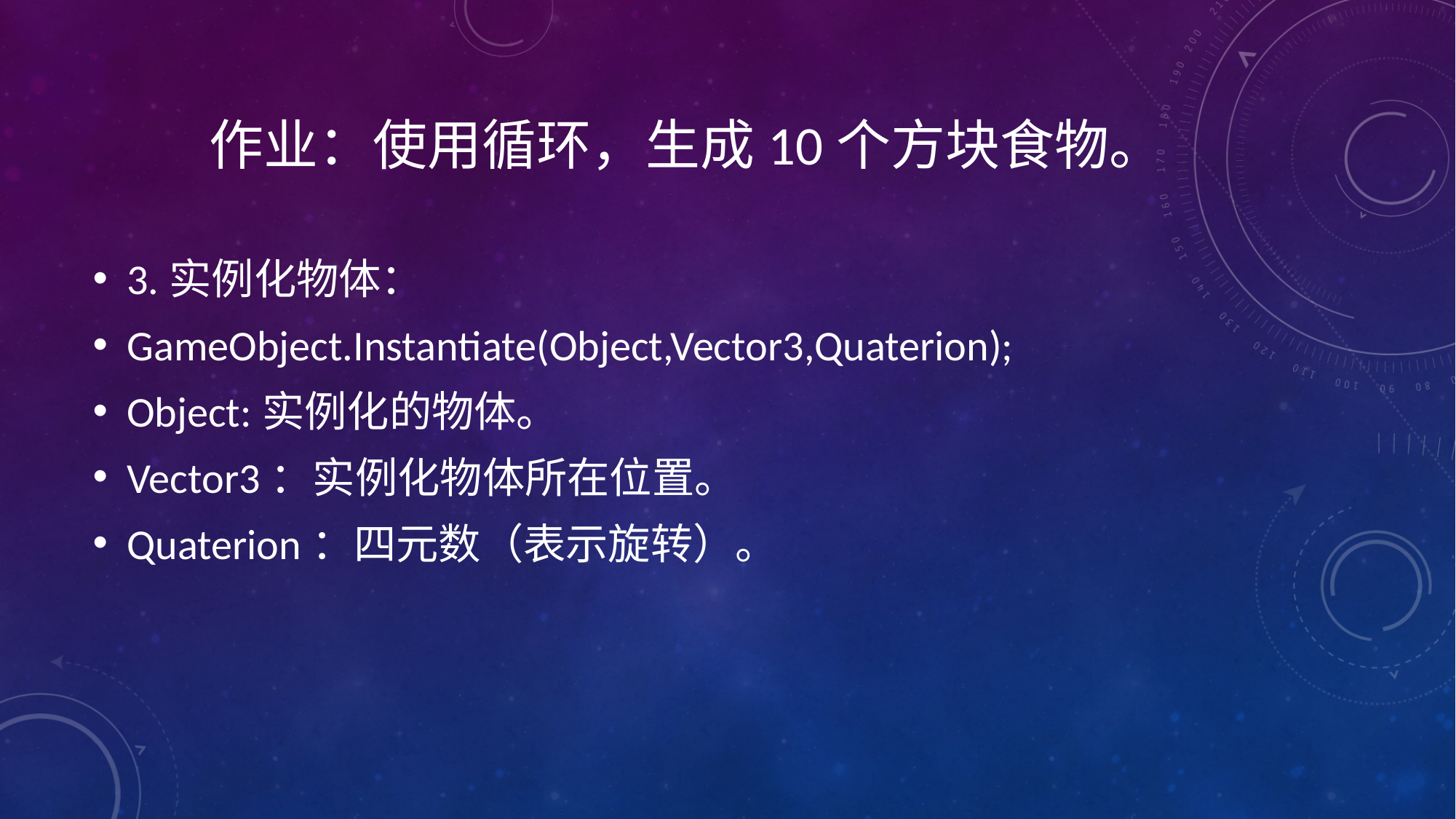

# 作业：使用循环，生成10个方块食物。
3.实例化物体：
GameObject.Instantiate(Object,Vector3,Quaterion);
Object:实例化的物体。
Vector3：实例化物体所在位置。
Quaterion：四元数（表示旋转）。